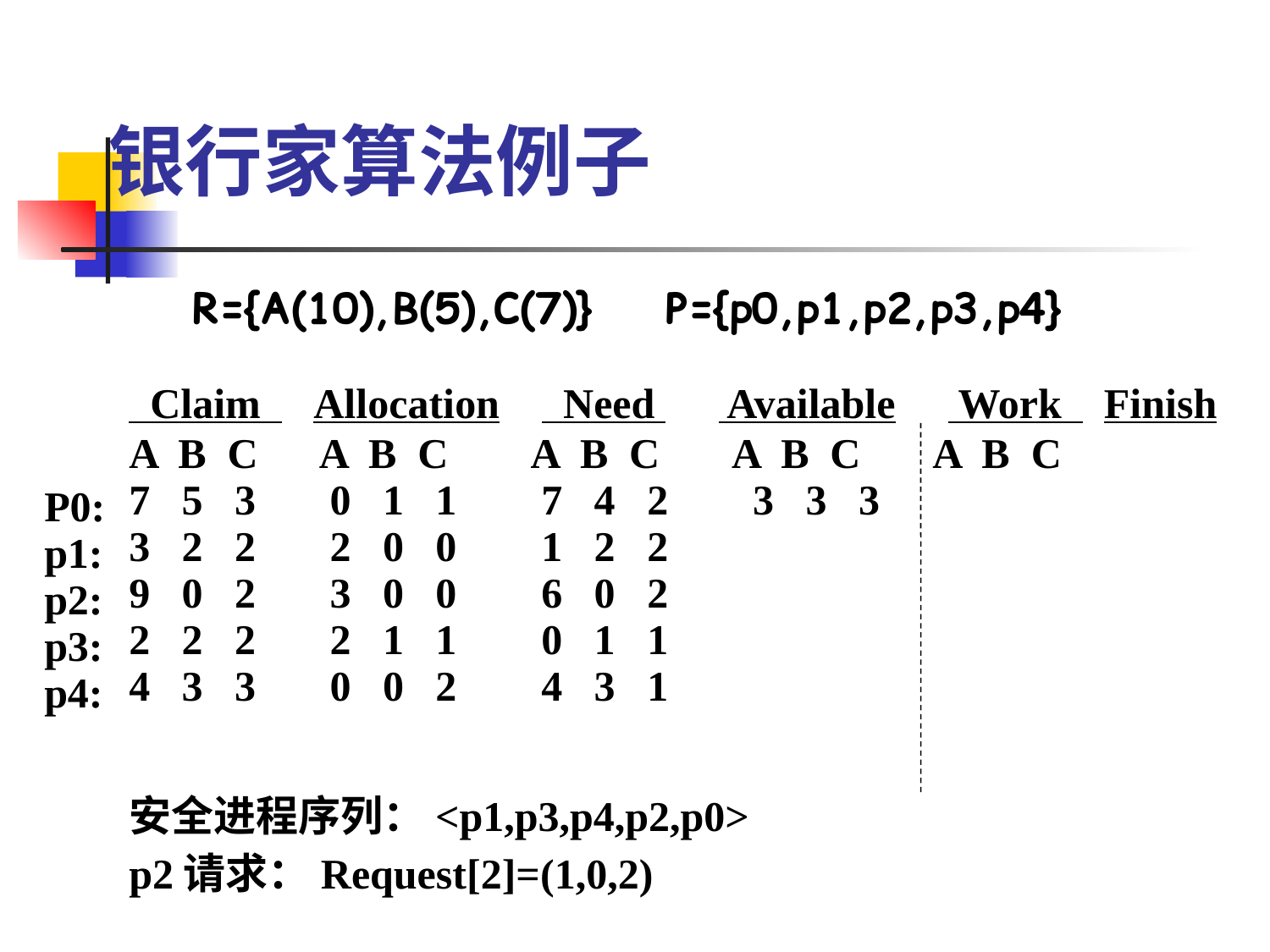

# 银行家算法例子
R={A(10),B(5),C(7)}    P={p0,p1,p2,p3,p4}
  Claim     Allocation      Need       Available      Work    Finish
A  B  C      A  B  C        A  B  C       A  B  C       A  B  C
7   5   3       0   1   1        7   4   2        3   3   3
3   2   2       2   0   0        1   2   2
9   0   2       3   0   0        6   0   2
2   2   2       2   1   1        0   1   1
4   3   3       0   0   2        4   3   1

P0:
p1:
p2:
p3:
p4:
安全进程序列：<p1,p3,p4,p2,p0>
p2请求：Request[2]=(1,0,2)